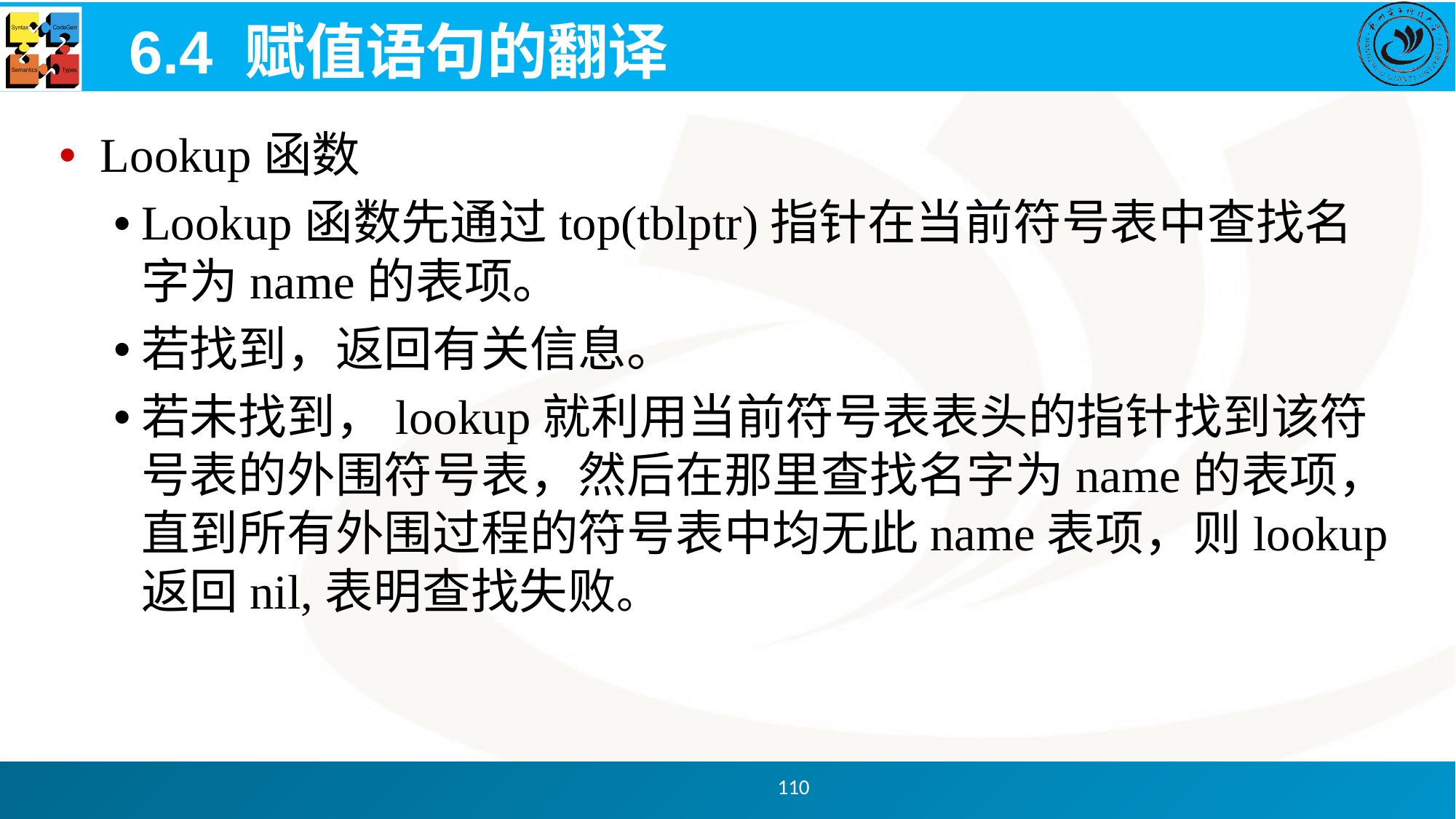

# 6.4 赋值语句的翻译
Lookup函数
Lookup函数先通过top(tblptr)指针在当前符号表中查找名字为name的表项。
若找到，返回有关信息。
若未找到，lookup就利用当前符号表表头的指针找到该符号表的外围符号表，然后在那里查找名字为name的表项，直到所有外围过程的符号表中均无此name表项，则lookup返回nil,表明查找失败。
110